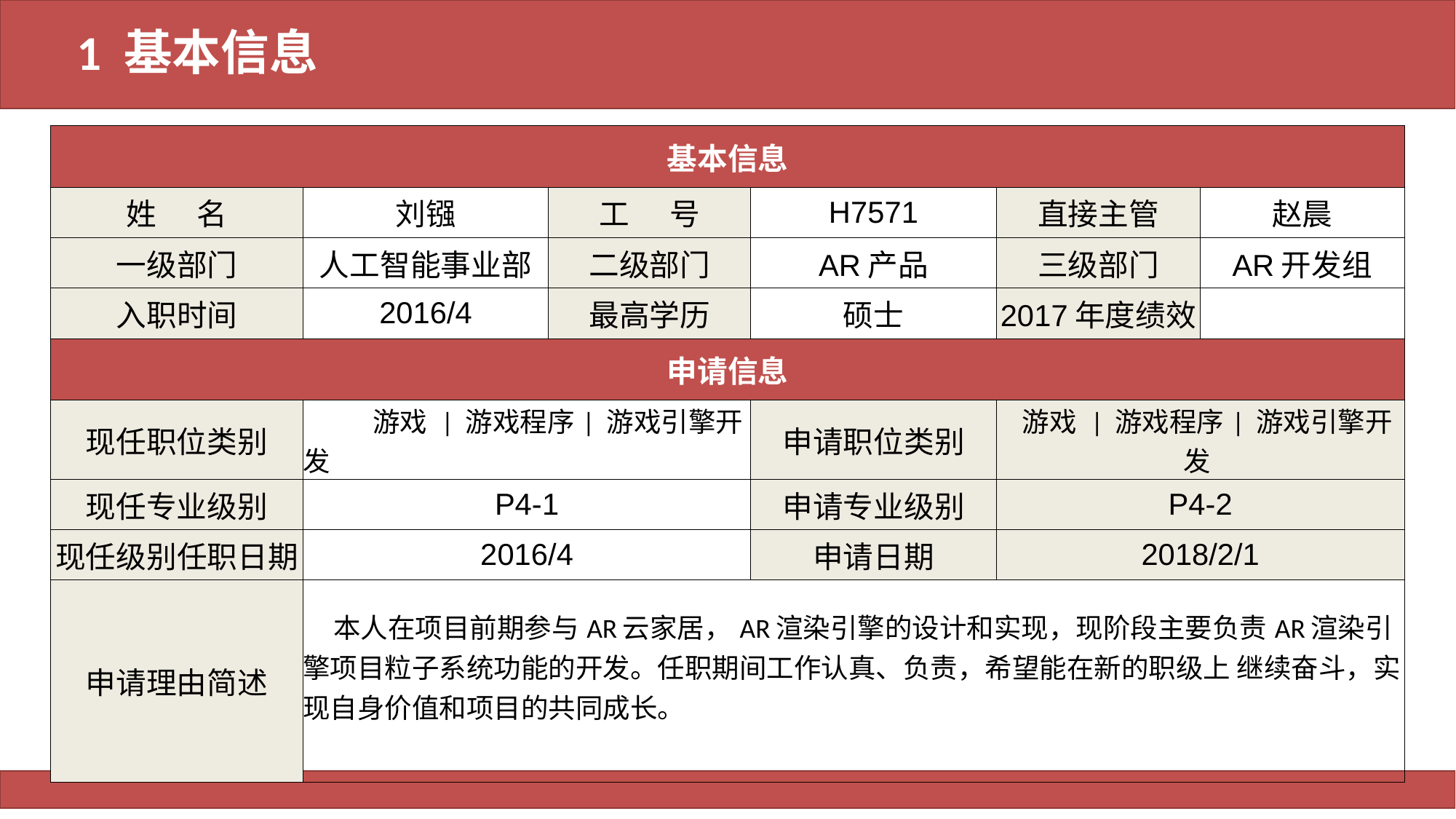

# 1 基本信息
| 基本信息 |  |  |  |  |  |
| --- | --- | --- | --- | --- | --- |
| 姓 名 | 刘镪 | 工 号 | H7571 | 直接主管 | 赵晨 |
| 一级部门 | 人工智能事业部 | 二级部门 | AR产品 | 三级部门 | AR开发组 |
| 入职时间 | 2016/4 | 最高学历 | 硕士 | 2017年度绩效 |  |
| 申请信息 |  |  |  |  |  |
| 现任职位类别 | 游戏 | 游戏程序| 游戏引擎开发 |  | 申请职位类别 | 游戏 | 游戏程序| 游戏引擎开发 |  |
| 现任专业级别 | P4-1 |  | 申请专业级别 | P4-2 |  |
| 现任级别任职日期 | 2016/4 |  | 申请日期 | 2018/2/1 |  |
| 申请理由简述 | 本人在项目前期参与AR云家居，AR渲染引擎的设计和实现，现阶段主要负责AR渲染引擎项目粒子系统功能的开发。任职期间工作认真、负责，希望能在新的职级上 继续奋斗，实现自身价值和项目的共同成长。 |  |  |  |  |